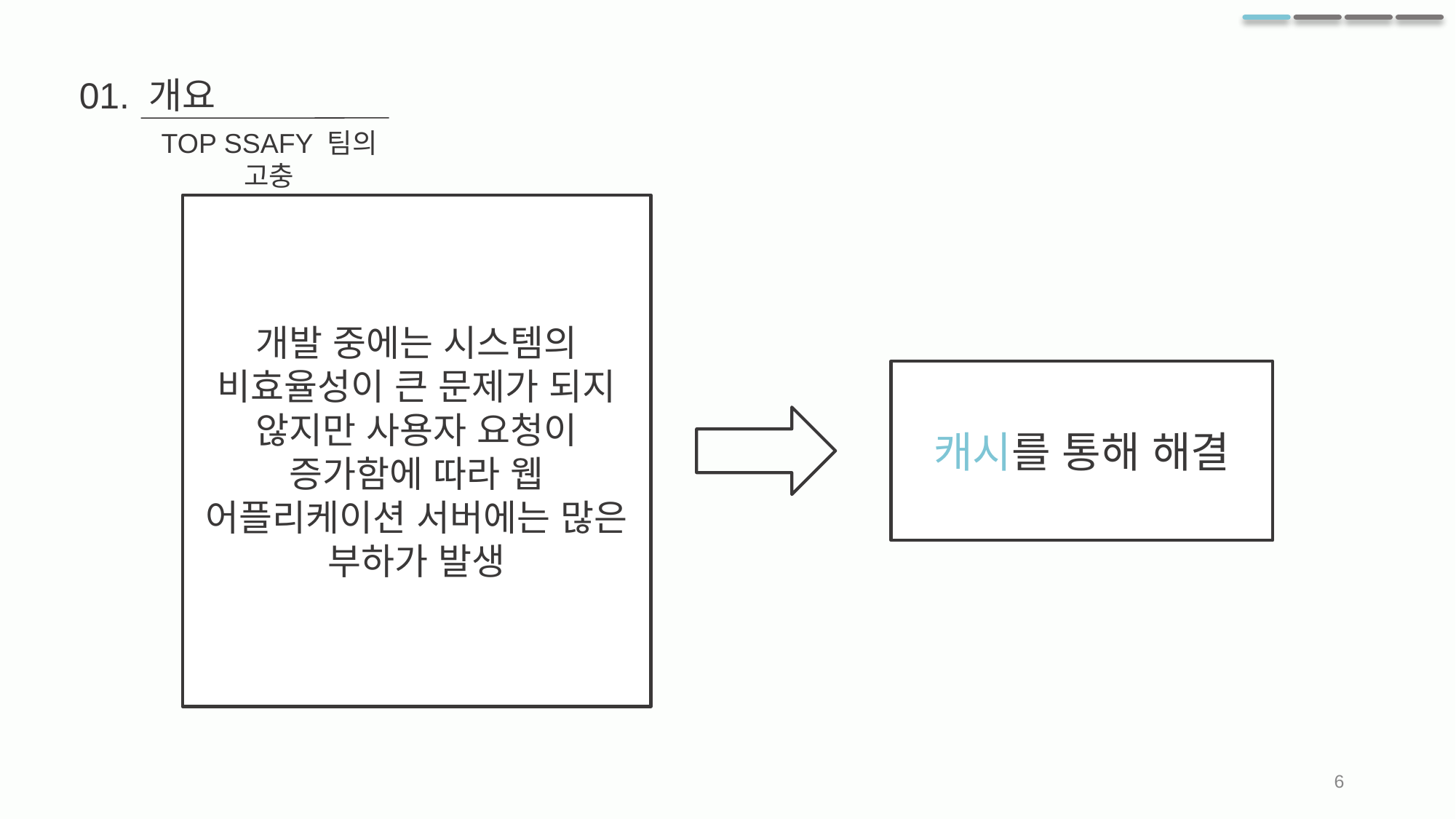

01. 개요
TOP SSAFY 팀의 고충
개발 중에는 시스템의 비효율성이 큰 문제가 되지 않지만 사용자 요청이 증가함에 따라 웹 어플리케이션 서버에는 많은 부하가 발생
캐시를 통해 해결

6